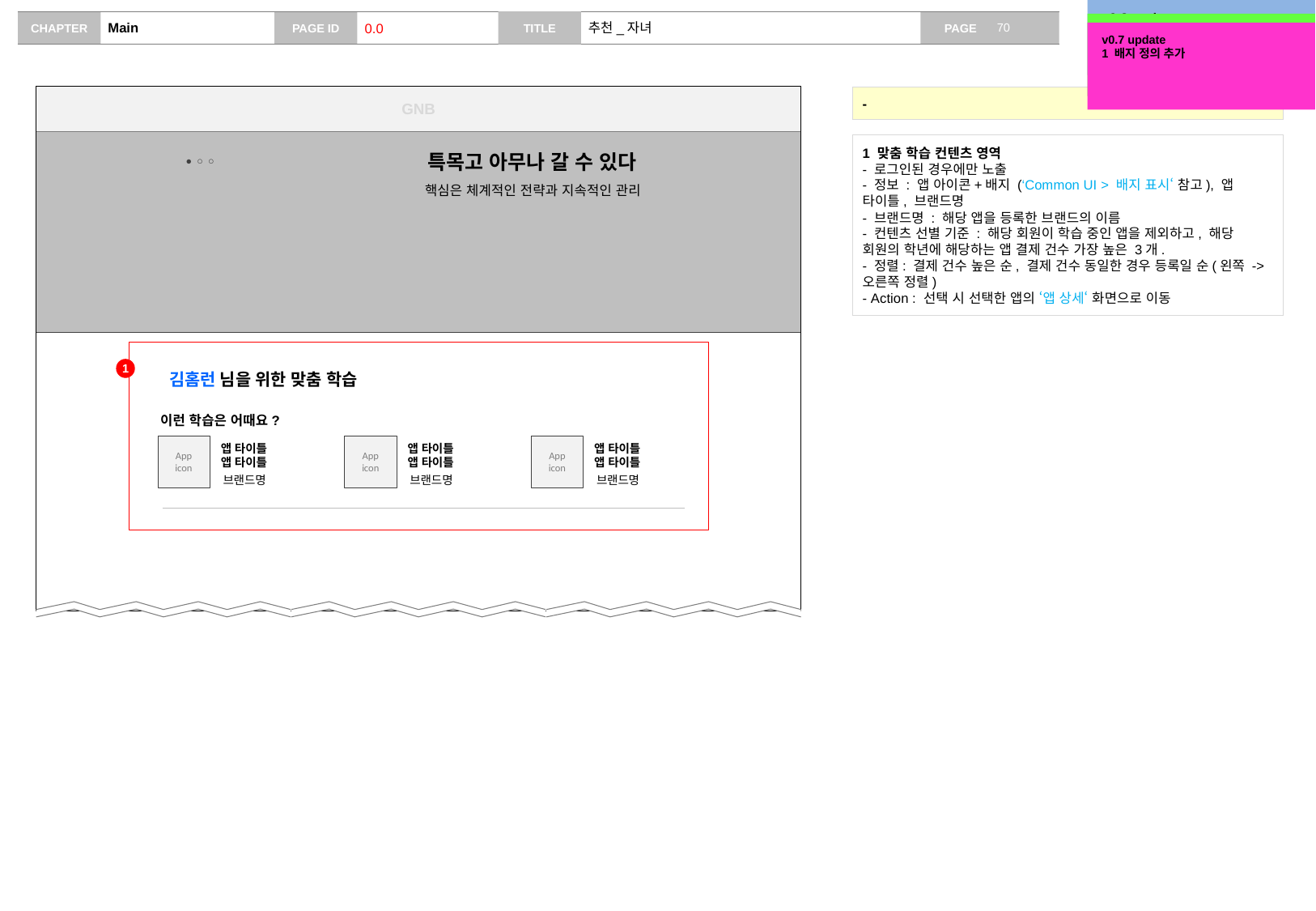

v0.2 update
컨셉 반영
# Main
0.0
추천_자녀
v0.5 update
맞춤 학습 컨텐츠 선별 기준 추가
v0.7 update
1 배지 정의 추가
GNB

-

1 맞춤 학습 컨텐츠 영역
- 로그인된 경우에만 노출
- 정보 : 앱 아이콘+배지 (‘Common UI > 배지 표시‘ 참고), 앱 타이틀, 브랜드명
- 브랜드명 : 해당 앱을 등록한 브랜드의 이름
- 컨텐츠 선별 기준 : 해당 회원이 학습 중인 앱을 제외하고, 해당 회원의 학년에 해당하는 앱 결제 건수 가장 높은 3개.
- 정렬: 결제 건수 높은 순, 결제 건수 동일한 경우 등록일 순(왼쪽 -> 오른쪽 정렬)
- Action : 선택 시 선택한 앱의 ‘앱 상세‘ 화면으로 이동
특목고 아무나 갈 수 있다
●○○
핵심은 체계적인 전략과 지속적인 관리

1
김홈런 님을 위한 맞춤 학습
이런 학습은 어때요?
App
icon
앱 타이틀
앱 타이틀
브랜드명
App
icon
앱 타이틀
앱 타이틀
브랜드명
App
icon
앱 타이틀
앱 타이틀
브랜드명